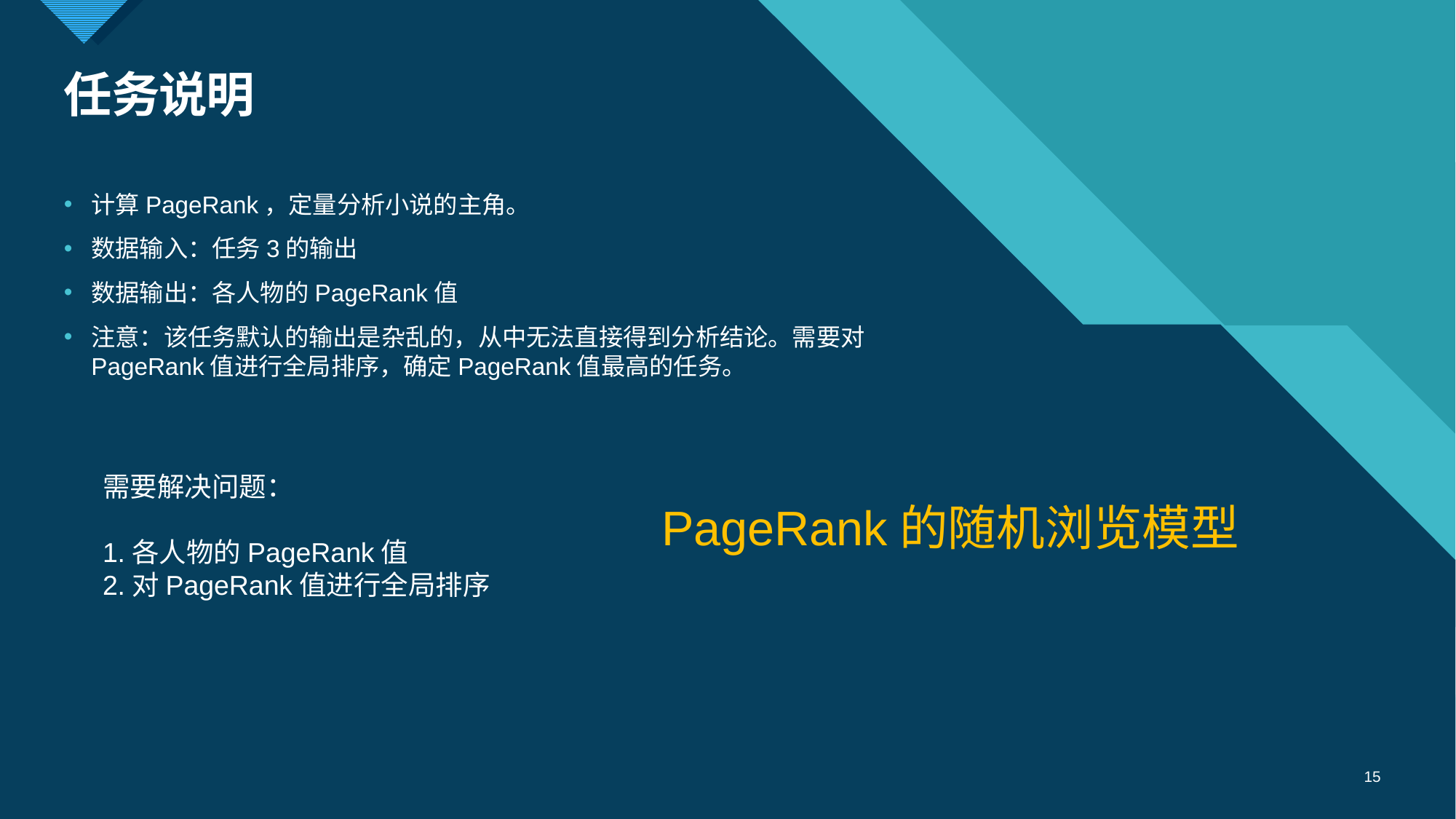

# 任务说明

计算PageRank，定量分析小说的主角。
数据输入：任务3的输出
数据输出：各人物的PageRank值
注意：该任务默认的输出是杂乱的，从中无法直接得到分析结论。需要对PageRank值进行全局排序，确定PageRank值最高的任务。
需要解决问题：

1.各人物的PageRank值
2.对PageRank值进行全局排序
PageRank的随机浏览模型
15